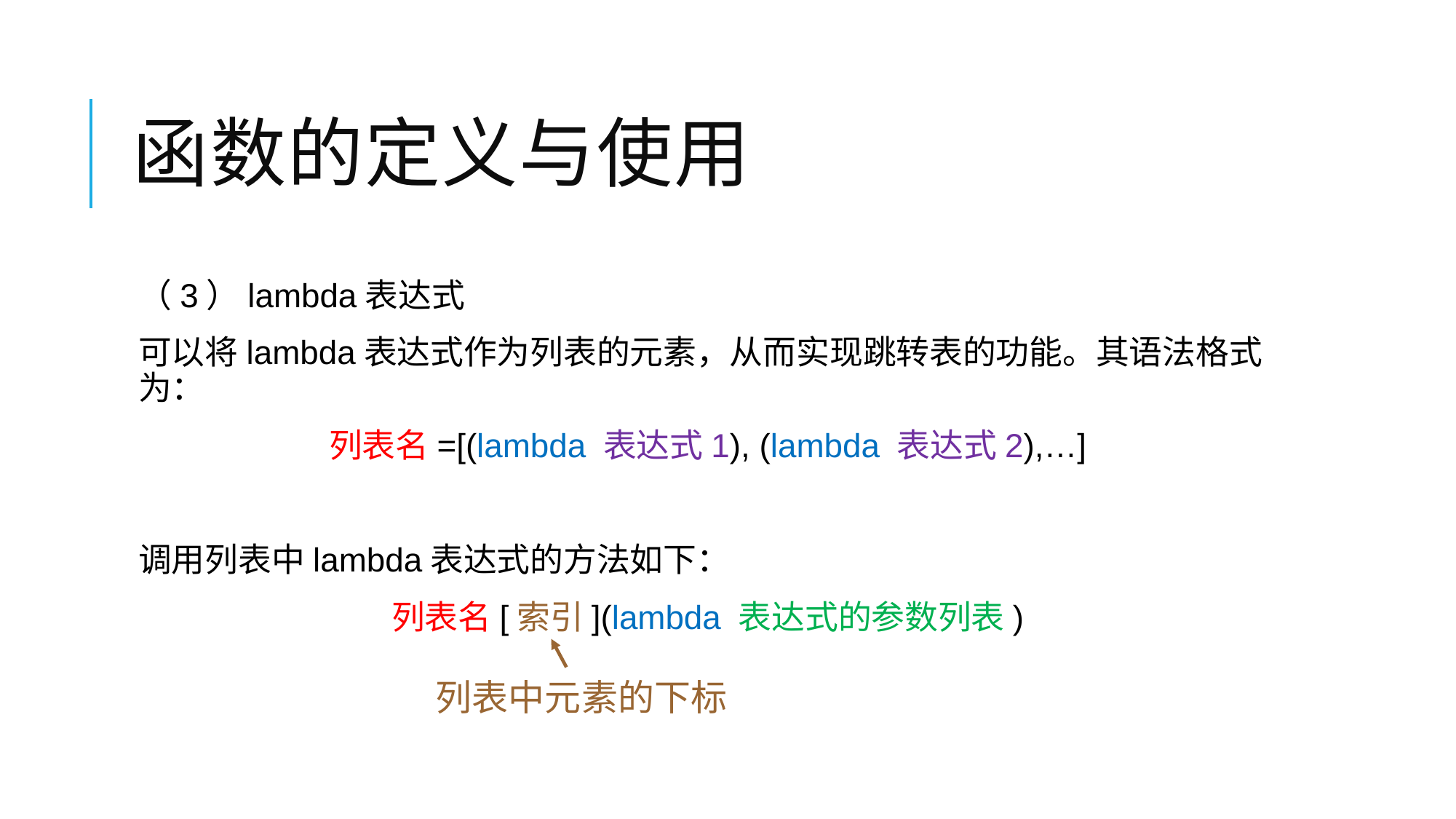

# 函数的定义与使用
（3）lambda表达式
可以将lambda表达式作为列表的元素，从而实现跳转表的功能。其语法格式为：
列表名=[(lambda 表达式1), (lambda 表达式2),…]

调用列表中lambda表达式的方法如下：
列表名[索引](lambda 表达式的参数列表)
列表中元素的下标